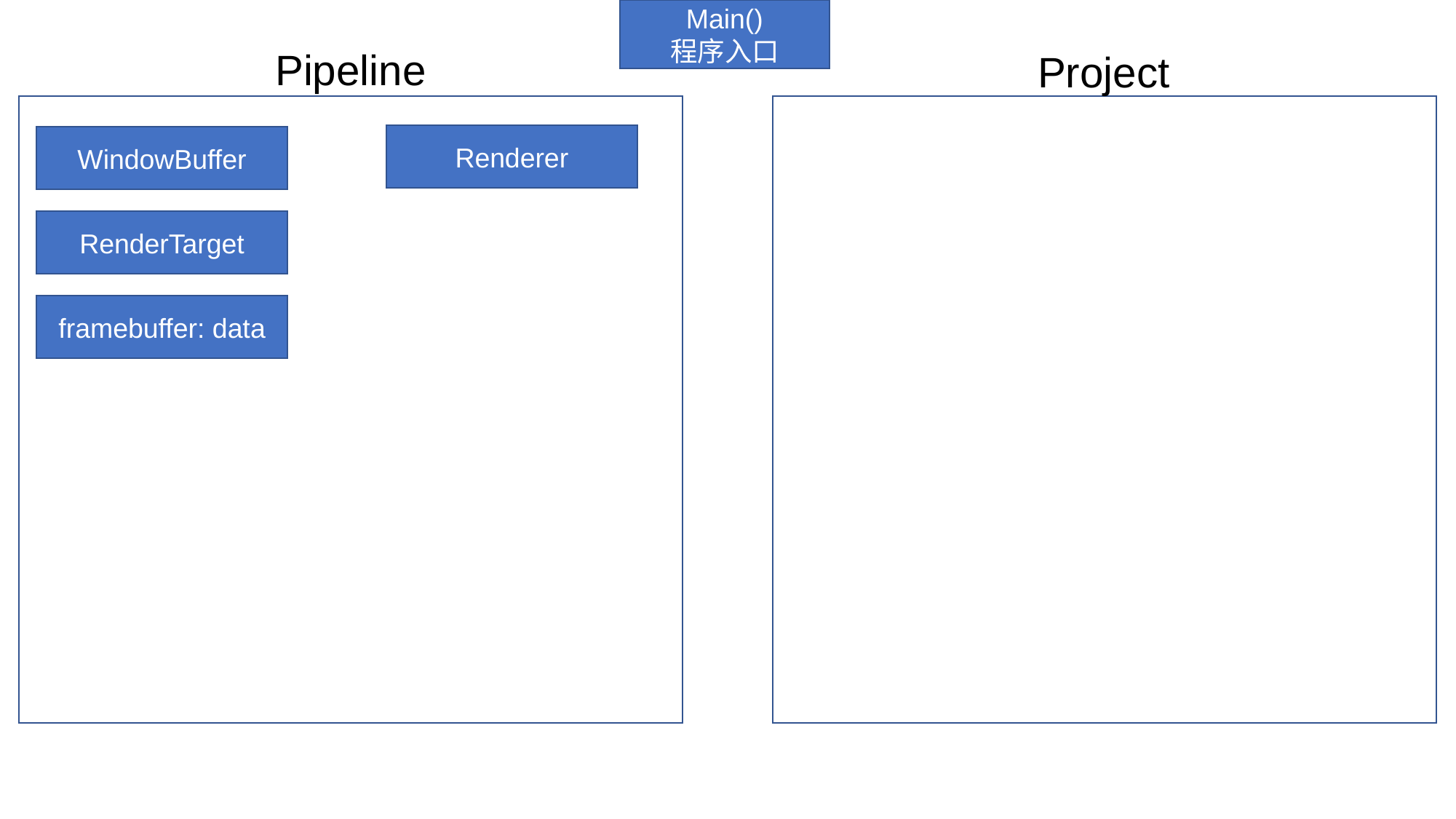

Main()
程序入口
Pipeline
Project

Renderer
WindowBuffer
RenderTarget
framebuffer: data